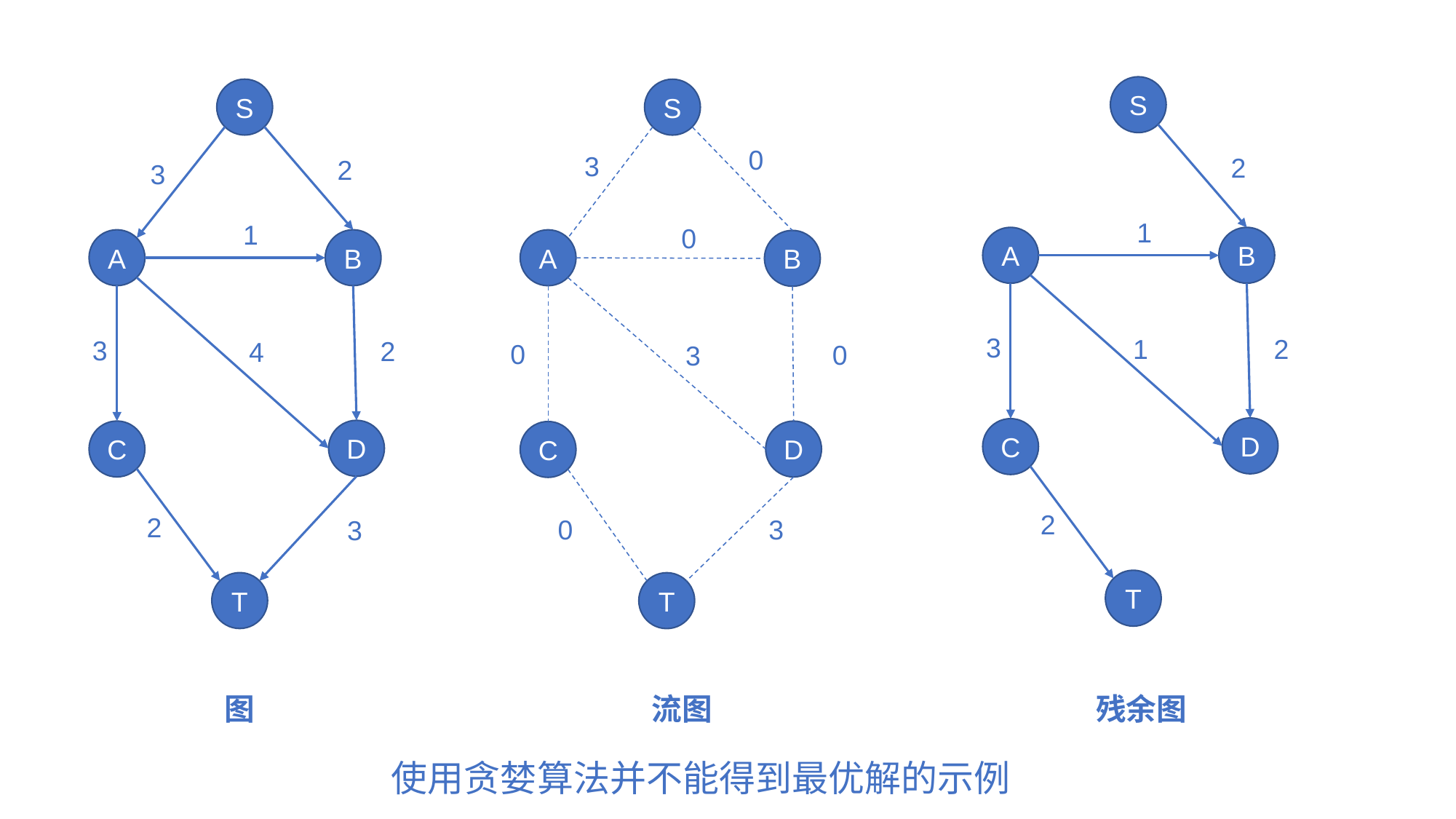

S
S
S
0
3
2
2
3
1
1
0
A
B
A
B
A
B
3
2
1
3
2
4
0
0
3
D
C
D
C
D
C
2
2
3
0
3
T
T
T
残余图
图
流图
使用贪婪算法并不能得到最优解的示例